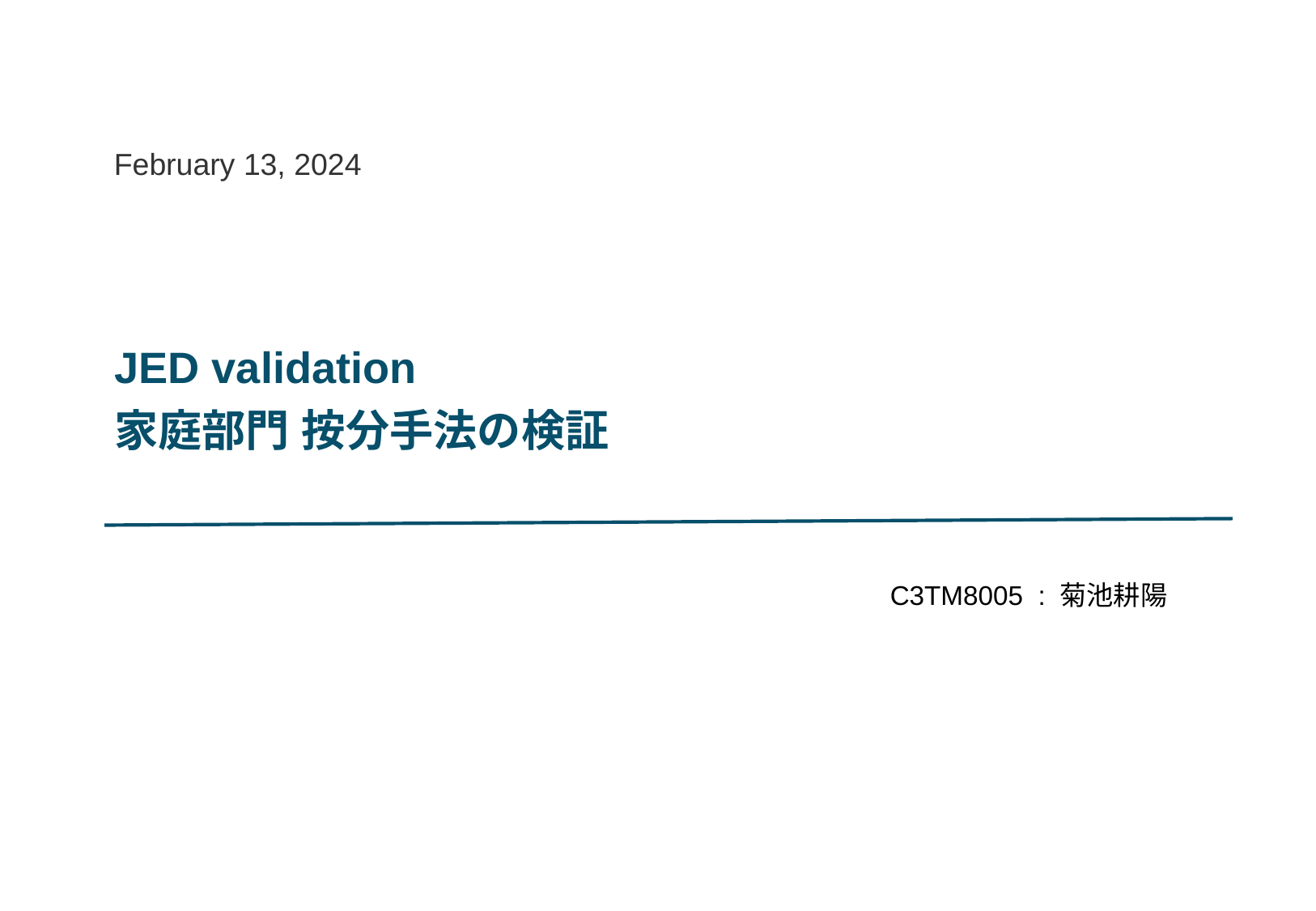

February 13, 2024
JED validation
家庭部門 按分手法の検証
C3TM8005  : 菊池耕陽